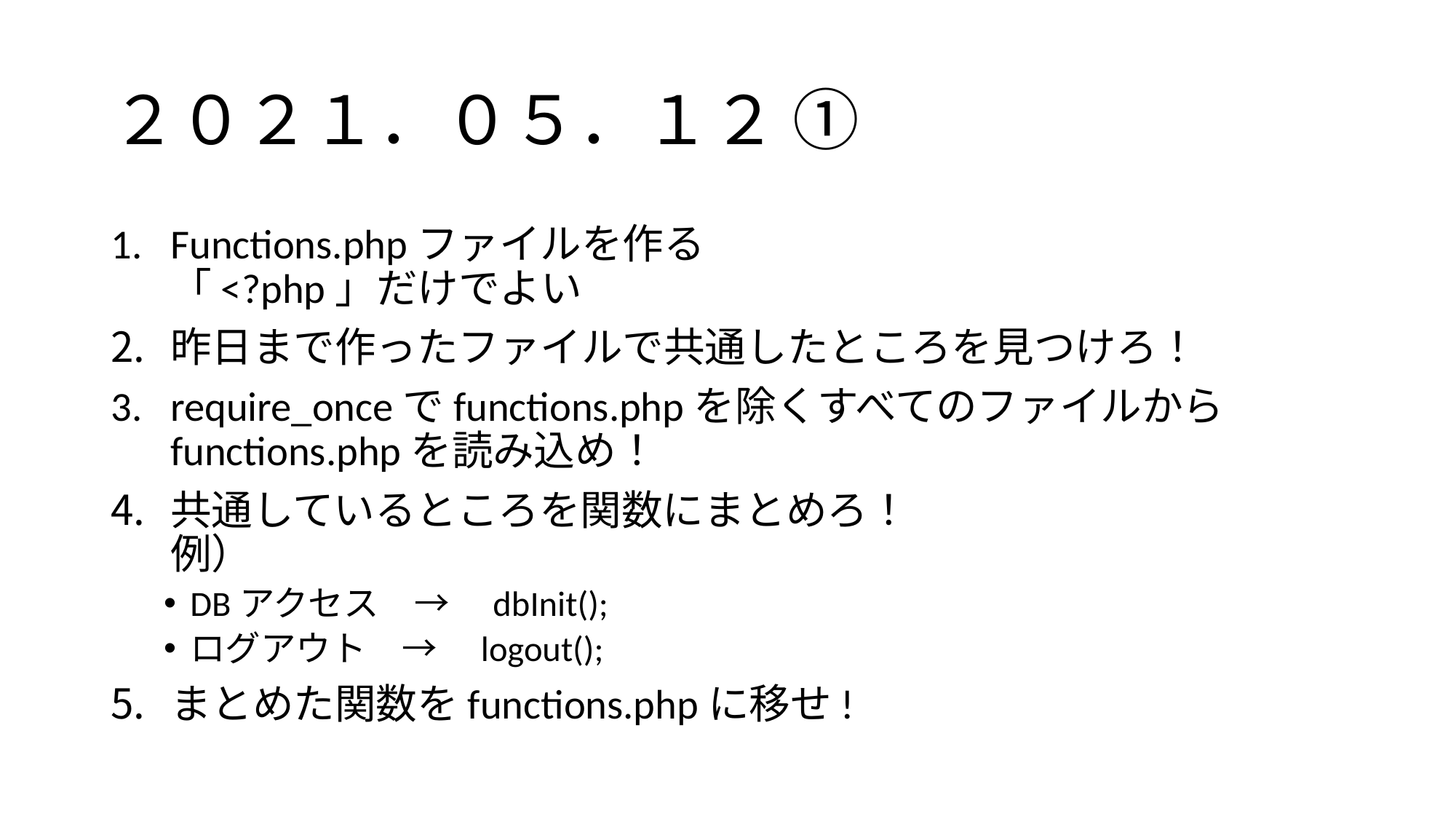

# ２０２１．０５．１２ ①
Functions.phpファイルを作る
「<?php」だけでよい
昨日まで作ったファイルで共通したところを見つけろ！
require_onceでfunctions.phpを除くすべてのファイルから
functions.phpを読み込め！
共通しているところを関数にまとめろ！
例）
DBアクセス　→　dbInit();
ログアウト　→　logout();
まとめた関数をfunctions.phpに移せ!